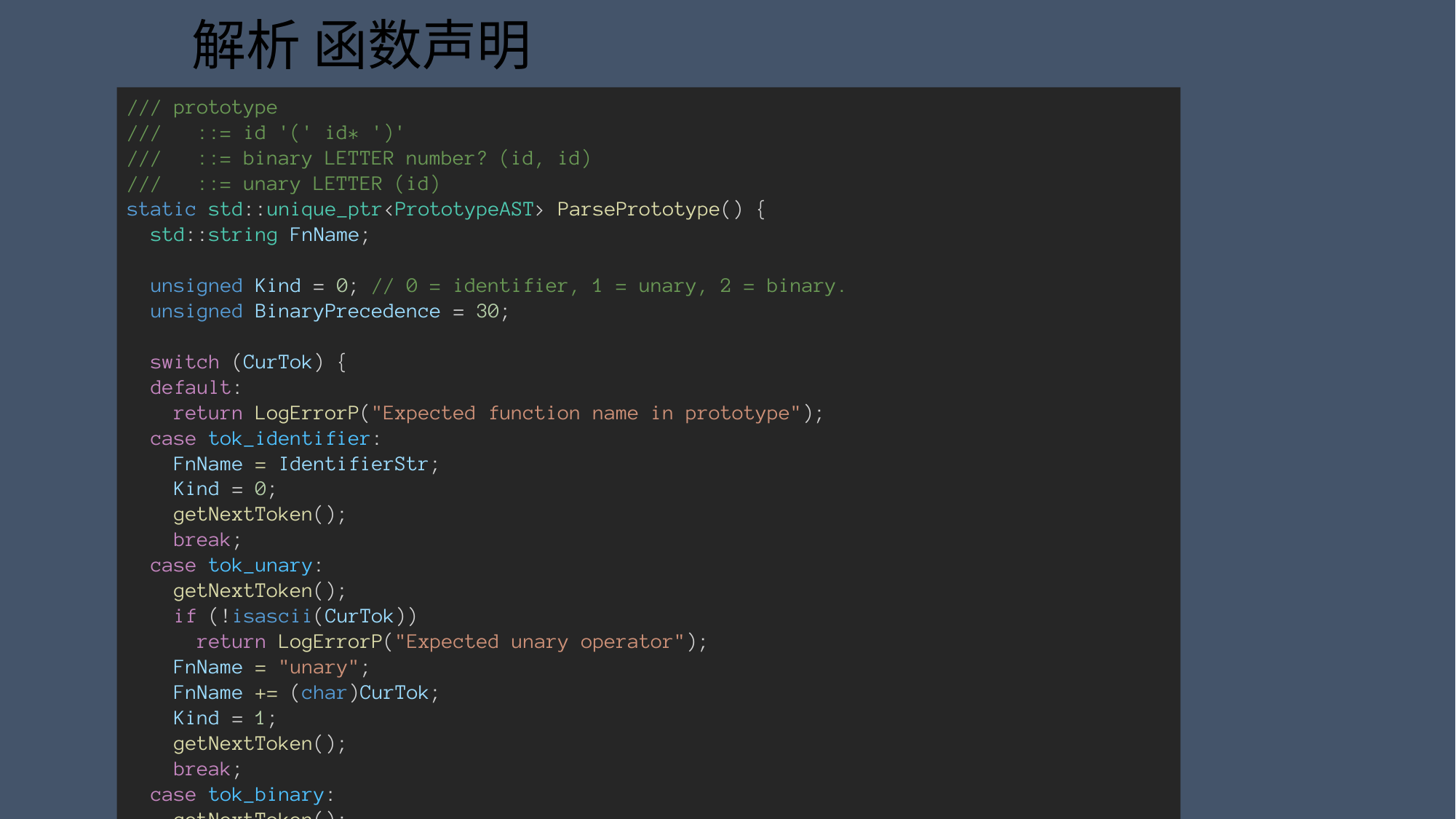

# 解析 函数声明
/// prototype
///   ::= id '(' id* ')'
///   ::= binary LETTER number? (id, id)
///   ::= unary LETTER (id)
static std::unique_ptr<PrototypeAST> ParsePrototype() {
  std::string FnName;
  unsigned Kind = 0; // 0 = identifier, 1 = unary, 2 = binary.
  unsigned BinaryPrecedence = 30;
  switch (CurTok) {
  default:
    return LogErrorP("Expected function name in prototype");
  case tok_identifier:
    FnName = IdentifierStr;
    Kind = 0;
    getNextToken();
    break;
  case tok_unary:
    getNextToken();
    if (!isascii(CurTok))
      return LogErrorP("Expected unary operator");
    FnName = "unary";
    FnName += (char)CurTok;
    Kind = 1;
    getNextToken();
    break;
  case tok_binary:
    getNextToken();
    if (!isascii(CurTok))
      return LogErrorP("Expected binary operator");
    FnName = "binary";
    FnName += (char)CurTok;
    Kind = 2;
    getNextToken();
    // Read the precedence if present.
    if (CurTok == tok_number) {
      if (NumVal < 1 || NumVal > 100)
        return LogErrorP("Invalid precedence: must be 1..100");
      BinaryPrecedence = (unsigned)NumVal;
      getNextToken();
    }
    break;
  }
  if (CurTok != '(')
    return LogErrorP("Expected '(' in prototype");
  std::vector<std::string> ArgNames;
  while (getNextToken() == tok_identifier)
    ArgNames.push_back(IdentifierStr);
  if (CurTok != ')')
    return LogErrorP("Expected ')' in prototype");
  // success.
  getNextToken(); // eat ')'.
  // Verify right number of names for operator.
  if (Kind && ArgNames.size() != Kind)
    return LogErrorP("Invalid number of operands for operator");
  return std::make_unique<PrototypeAST>(FnName, ArgNames, Kind != 0,
                                         BinaryPrecedence);
}